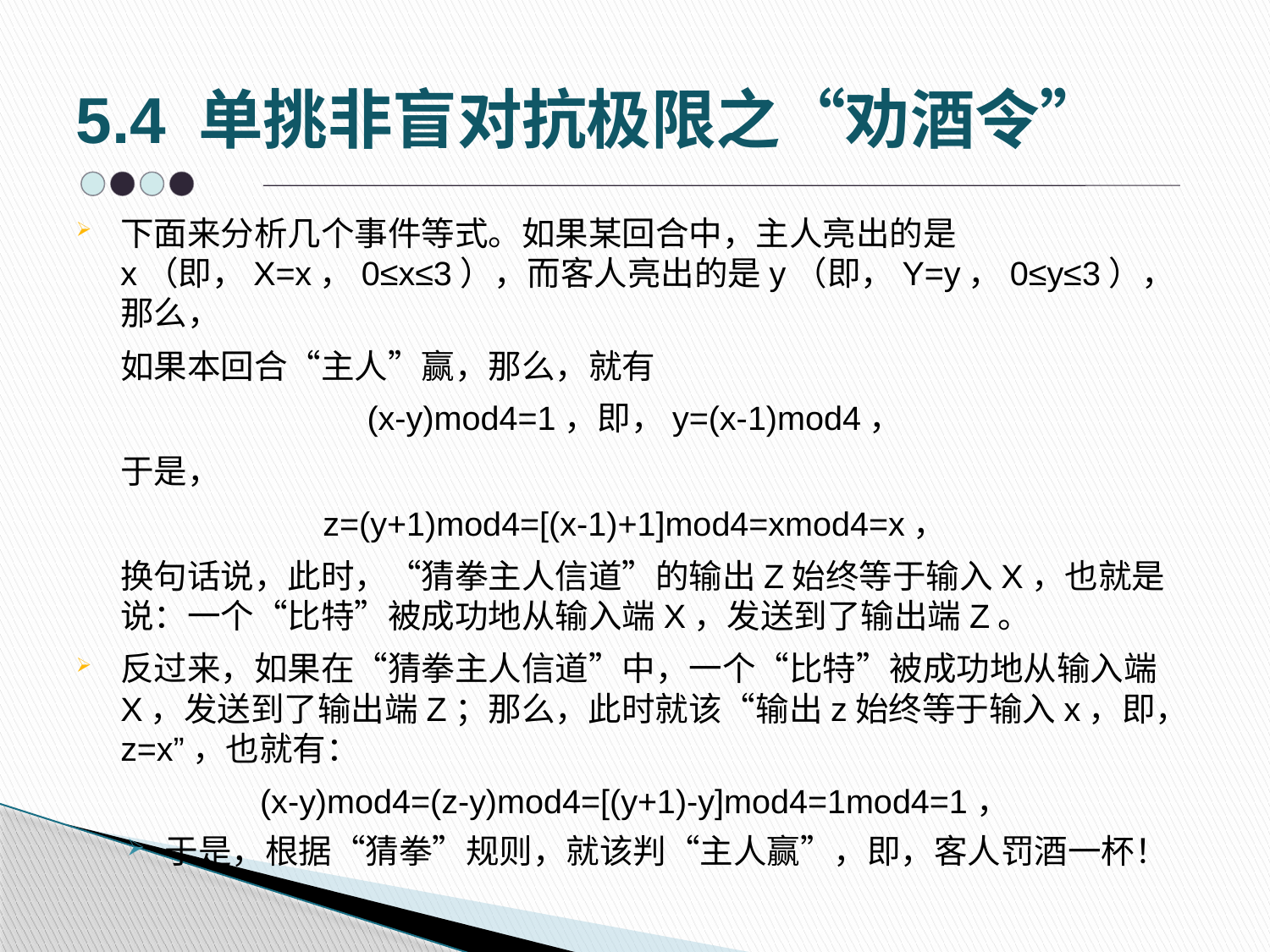

# 5.4 单挑非盲对抗极限之“劝酒令”

下面来分析几个事件等式。如果某回合中，主人亮出的是x（即，X=x，0≤x≤3），而客人亮出的是y（即，Y=y，0≤y≤3），那么，
	如果本回合“主人”赢，那么，就有
(x-y)mod4=1，即，y=(x-1)mod4，
	于是，
z=(y+1)mod4=[(x-1)+1]mod4=xmod4=x，
	换句话说，此时，“猜拳主人信道”的输出Z始终等于输入X，也就是说：一个“比特”被成功地从输入端X，发送到了输出端Z。
反过来，如果在“猜拳主人信道”中，一个“比特”被成功地从输入端X，发送到了输出端Z；那么，此时就该“输出z始终等于输入x，即，z=x”，也就有：
(x-y)mod4=(z-y)mod4=[(y+1)-y]mod4=1mod4=1，
于是，根据“猜拳”规则，就该判“主人赢”，即，客人罚酒一杯！